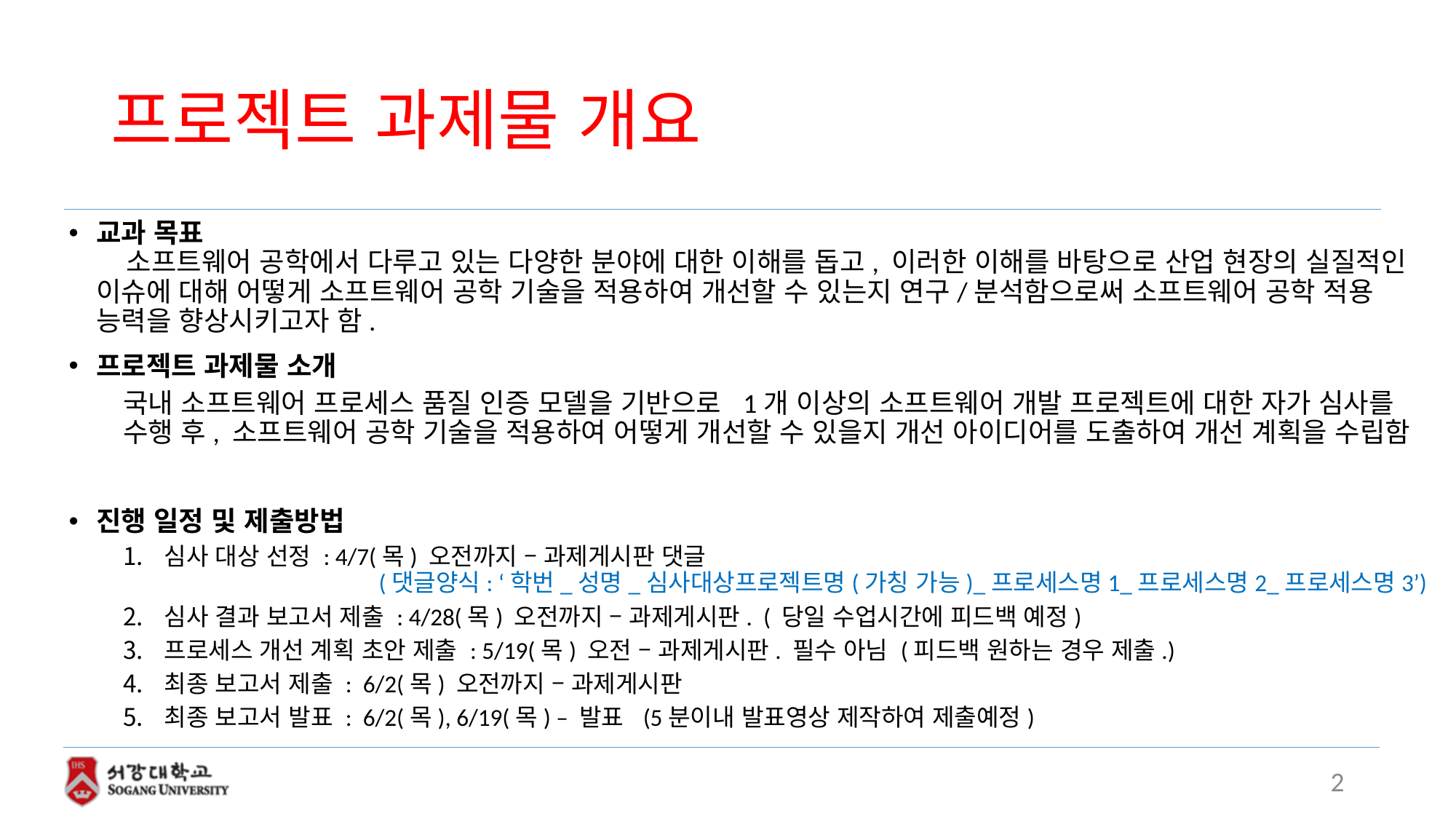

# 프로젝트 과제물 개요
교과 목표
    소프트웨어 공학에서 다루고 있는 다양한 분야에 대한 이해를 돕고, 이러한 이해를 바탕으로 산업 현장의 실질적인 이슈에 대해 어떻게 소프트웨어 공학 기술을 적용하여 개선할 수 있는지 연구/분석함으로써 소프트웨어 공학 적용 능력을 향상시키고자 함.
프로젝트 과제물 소개
국내 소프트웨어 프로세스 품질 인증 모델을 기반으로  1개 이상의 소프트웨어 개발 프로젝트에 대한 자가 심사를 수행 후, 소프트웨어 공학 기술을 적용하여 어떻게 개선할 수 있을지 개선 아이디어를 도출하여 개선 계획을 수립함

진행 일정 및 제출방법
심사 대상 선정 : 4/7(목) 오전까지 – 과제게시판 댓글
                               (댓글양식: ‘학번_성명_심사대상프로젝트명(가칭 가능)_프로세스명1_프로세스명2_프로세스명3’)
심사 결과 보고서 제출 : 4/28(목) 오전까지 – 과제게시판.  ( 당일 수업시간에 피드백 예정)
프로세스 개선 계획 초안 제출 : 5/19(목) 오전 – 과제게시판. 필수 아님 (피드백 원하는 경우 제출.)
최종 보고서 제출 :  6/2(목) 오전까지 – 과제게시판
최종 보고서 발표 :  6/2(목), 6/19(목) – 발표  (5분이내 발표영상 제작하여 제출예정)
2